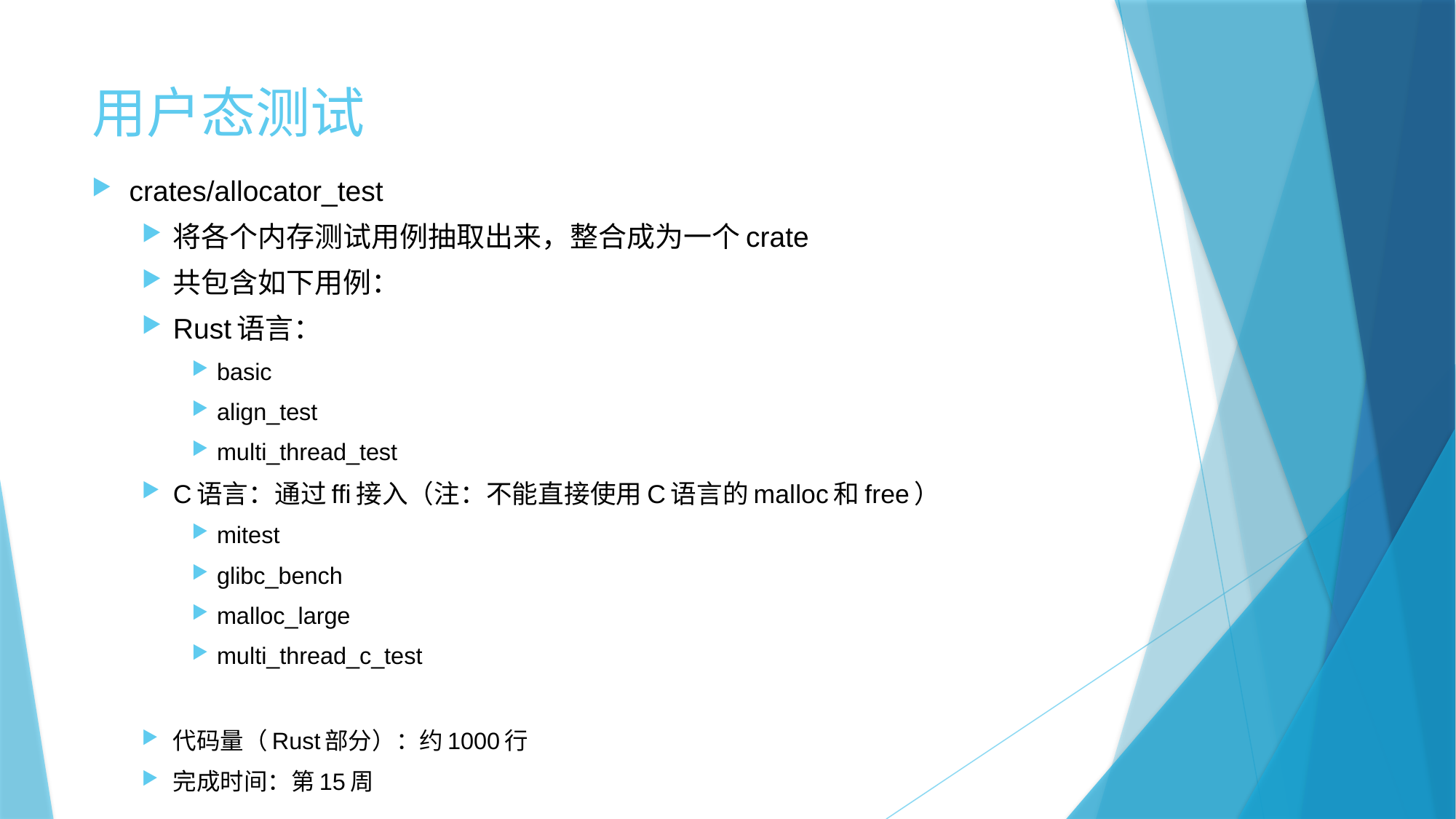

# 用户态测试
crates/allocator_test
将各个内存测试用例抽取出来，整合成为一个crate
共包含如下用例：
Rust语言：
basic
align_test
multi_thread_test
C语言：通过ffi接入（注：不能直接使用C语言的malloc和free）
mitest
glibc_bench
malloc_large
multi_thread_c_test

代码量（Rust部分）：约1000行
完成时间：第15周